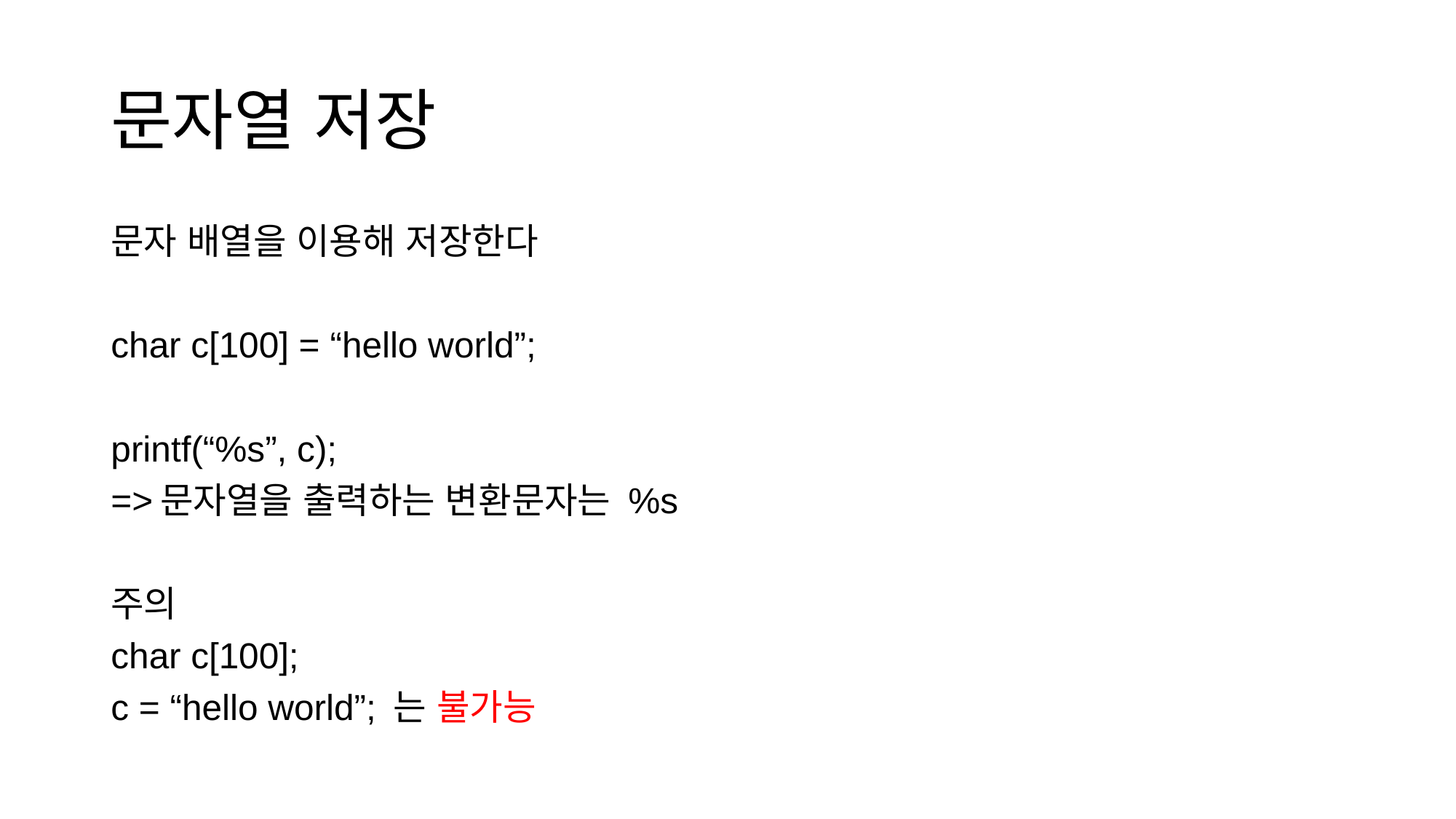

# 문자열 저장
문자 배열을 이용해 저장한다

char c[100] = “hello world”;

printf(“%s”, c);
=>문자열을 출력하는 변환문자는 %s

주의
char c[100];
c = “hello world”; 는 불가능